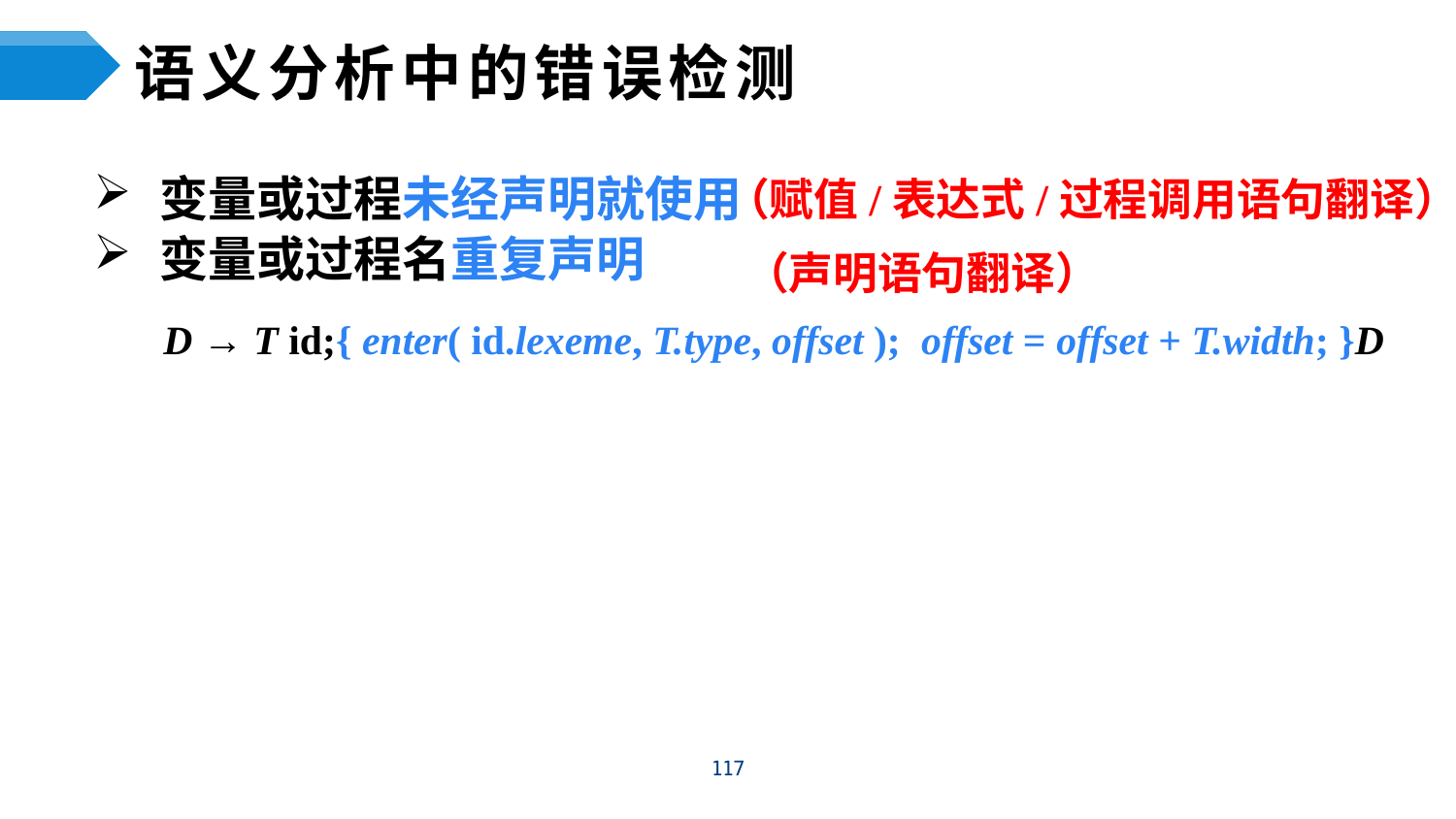

# 语义分析中的错误检测
（赋值/表达式/过程调用语句翻译）
 变量或过程未经声明就使用
 变量或过程名重复声明
（声明语句翻译）
D → T id;{ enter( id.lexeme, T.type, offset );  offset = offset + T.width; }D
117